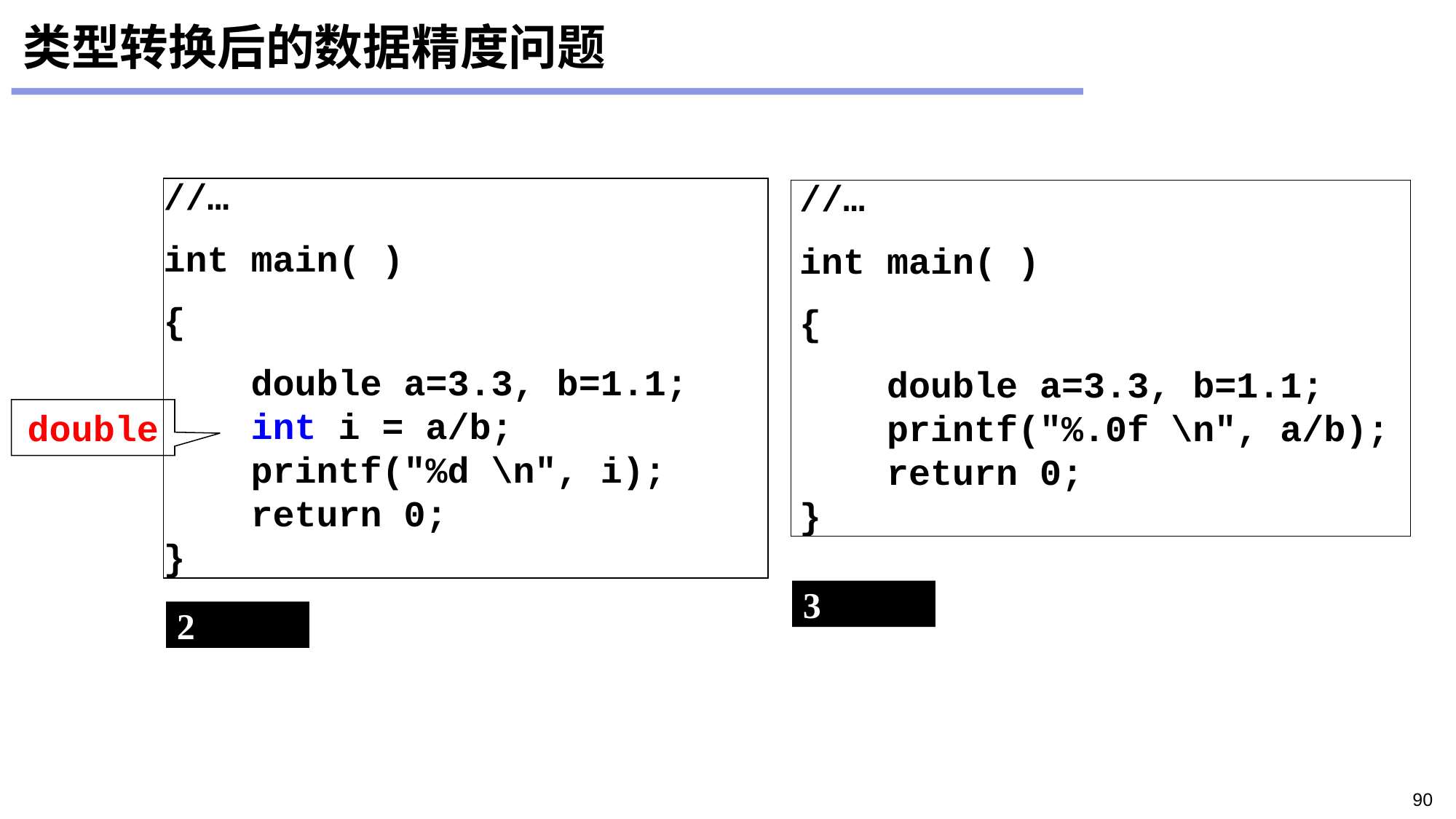

类型转换后的数据精度问题

//…
int main( )
{
    double a=3.3, b=1.1;
    int i = a/b;
    printf("%d \n", i);
    return 0;
}
//…
int main( )
{
    double a=3.3, b=1.1;
    printf("%.0f \n", a/b);
    return 0;
}
double
3
2
90